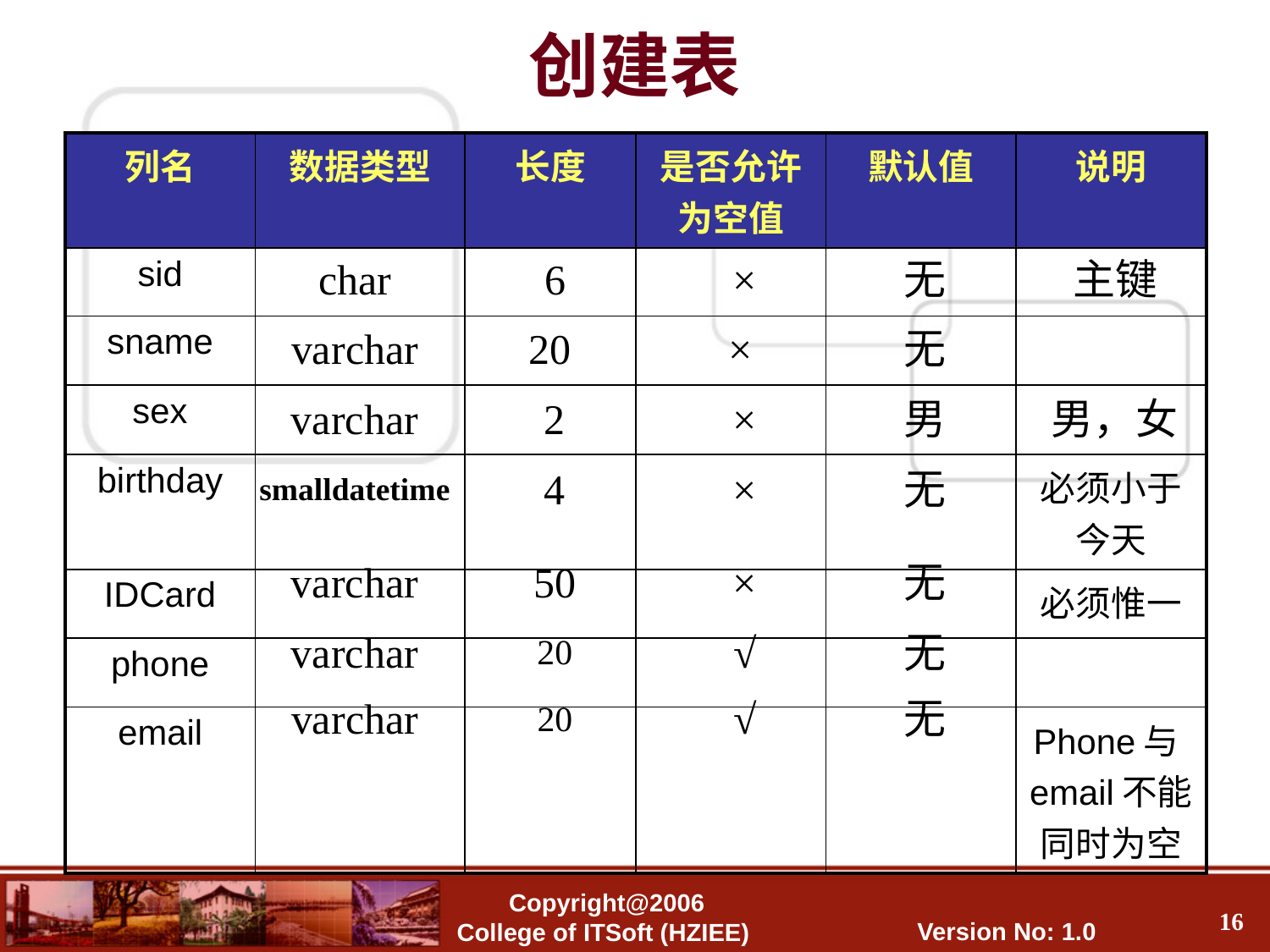

创建表
| 列名 | 数据类型 | 长度 | 是否允许为空值 | 默认值 | 说明 |
| --- | --- | --- | --- | --- | --- |
| sid |  |  |  |  |  |
| sname |  |  |  |  |  |
| sex |  |  |  |  |  |
| birthday |  |  |  |  | 必须小于今天 |
| IDCard |  |  |  |  | 必须惟一 |
| phone |  |  |  |  |  |
| email |  |  |  |  | Phone与email不能同时为空 |
char
6
×
无
主键
varchar
 20
 ×
无

varchar
2
×
男
男，女
smalldatetime
4
×
无

varchar
50
×
无

varchar
20
√
无

varchar
20
√
无